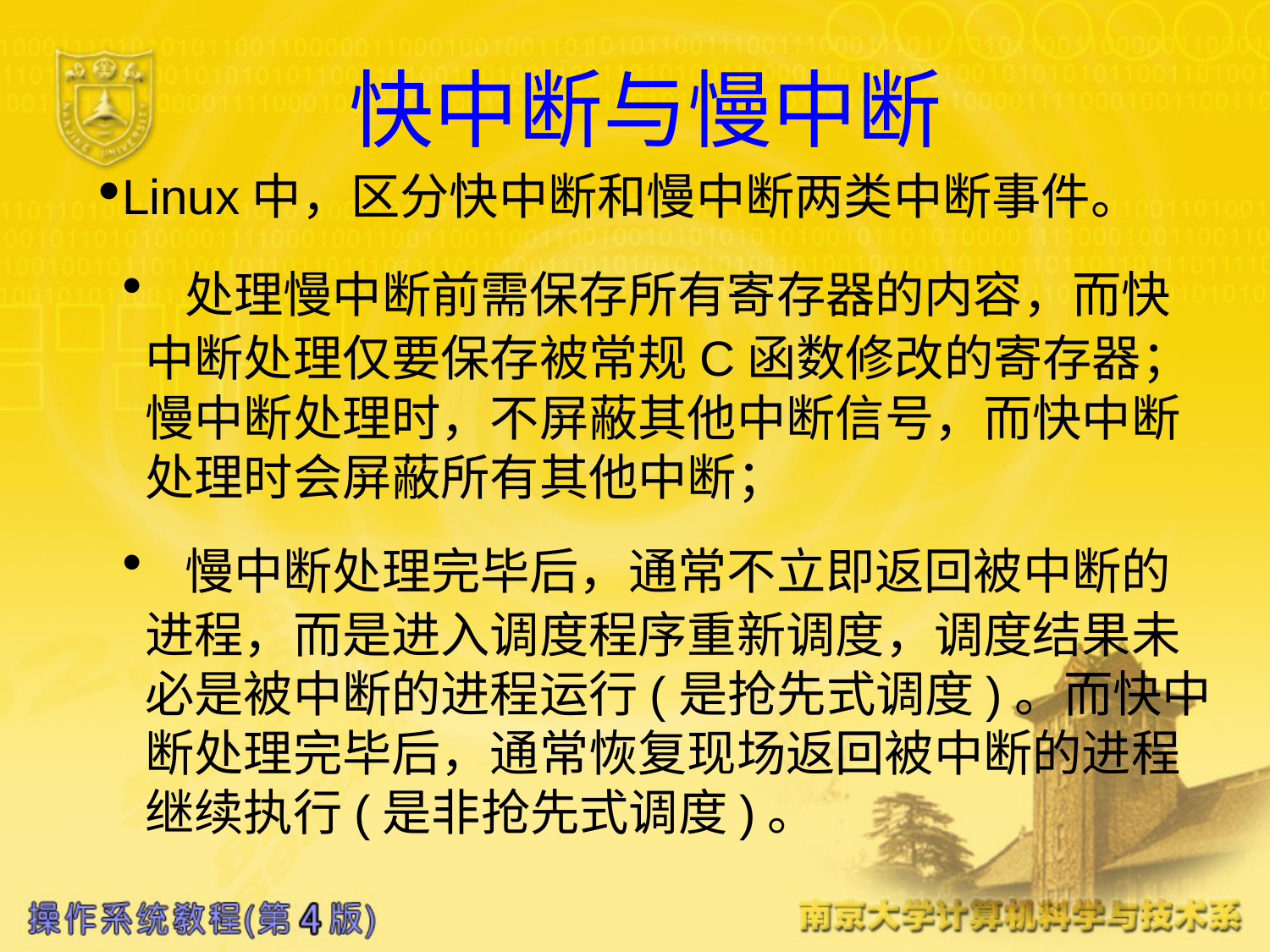

# 快中断与慢中断
•Linux中，区分快中断和慢中断两类中断事件。
•处理慢中断前需保存所有寄存器的内容，而快中断处理仅要保存被常规C函数修改的寄存器；慢中断处理时，不屏蔽其他中断信号，而快中断处理时会屏蔽所有其他中断；
•慢中断处理完毕后，通常不立即返回被中断的进程，而是进入调度程序重新调度，调度结果未必是被中断的进程运行(是抢先式调度)。而快中断处理完毕后，通常恢复现场返回被中断的进程继续执行(是非抢先式调度)。